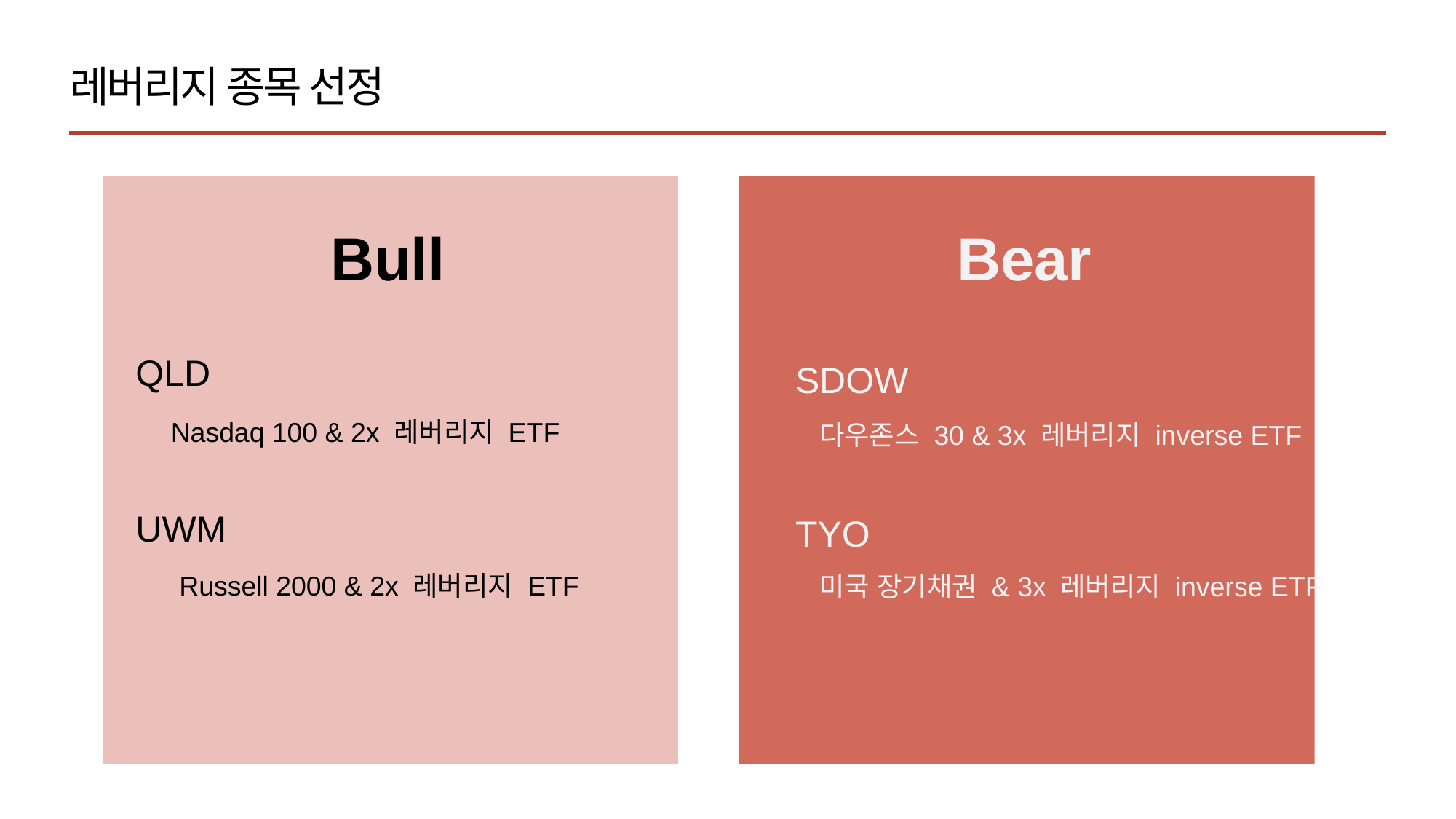

레버리지 종목 선정

Bull
Bear
QLD
SDOW
Nasdaq 100 & 2x 레버리지 ETF
다우존스 30 & 3x 레버리지 inverse ETF
UWM
TYO
Russell 2000 & 2x 레버리지 ETF
미국 장기채권 & 3x 레버리지 inverse ETF